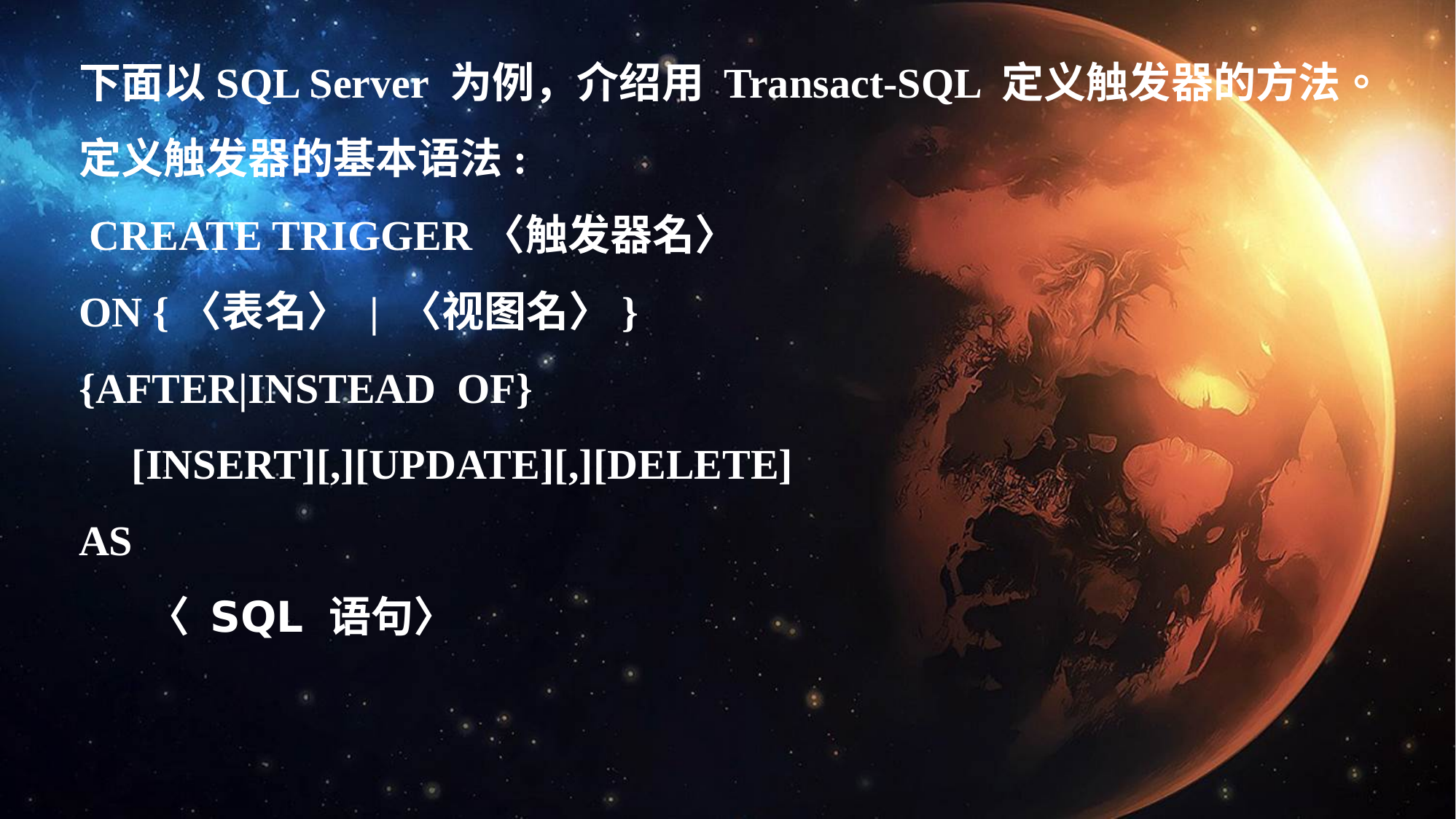

下面以SQL Server 为例，介绍用 Transact-SQL 定义触发器的方法。
定义触发器的基本语法:
 CREATE TRIGGER〈触发器名〉
ON {〈表名〉 | 〈视图名〉}
{AFTER|INSTEAD  OF}
     [INSERT][,][UPDATE][,][DELETE]
AS
	〈 SQL 语句〉